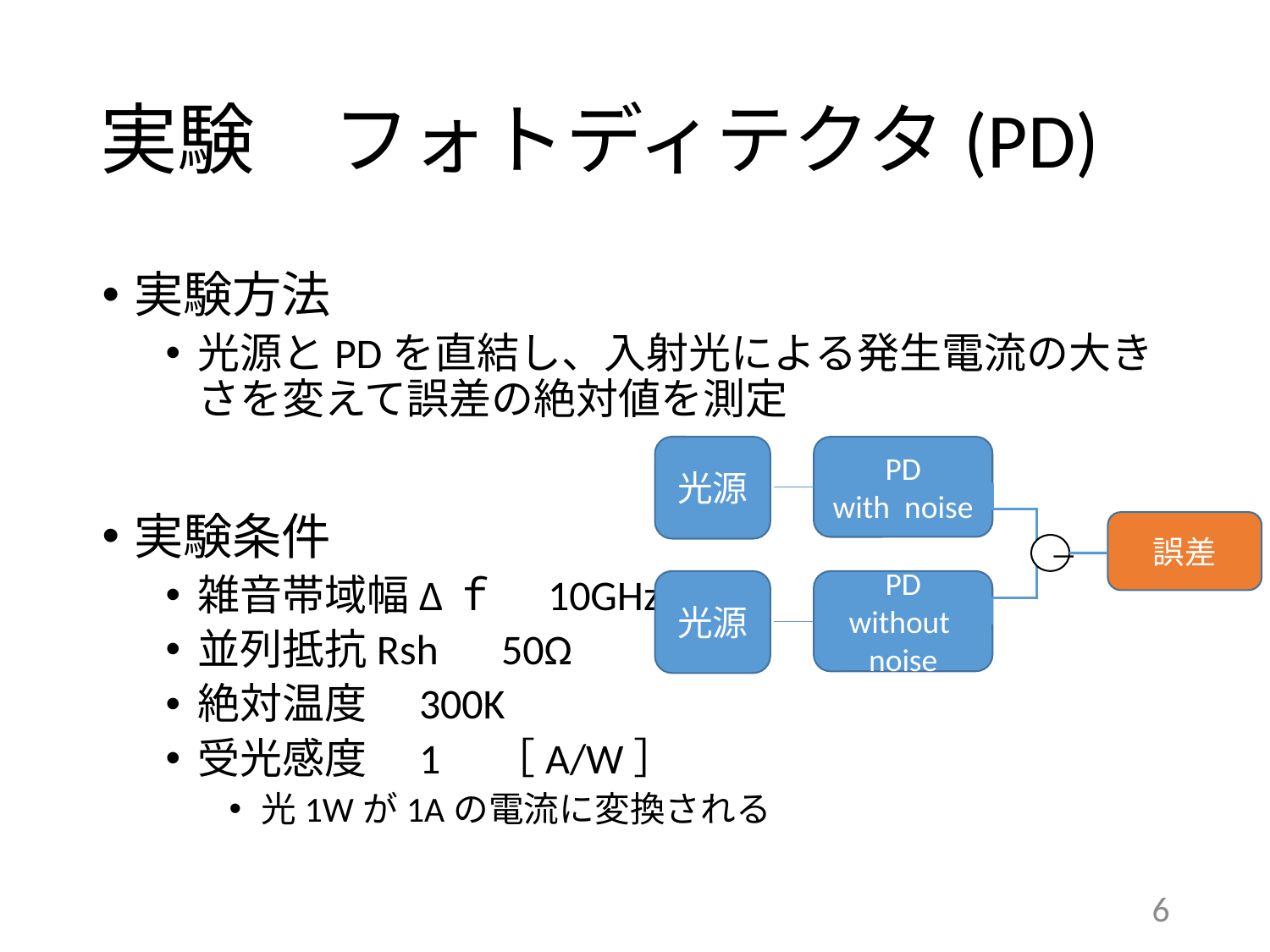

# 実験　フォトディテクタ(PD)
実験方法
光源とPDを直結し、入射光による発生電流の大きさを変えて誤差の絶対値を測定

実験条件
雑音帯域幅Δｆ　10GHz
並列抵抗Rsh　50Ω
絶対温度　300K
受光感度　1　［A/W］
光1Wが1Aの電流に変換される

光源
PD
with  noise
誤差
―
光源
PD
without  noise
6